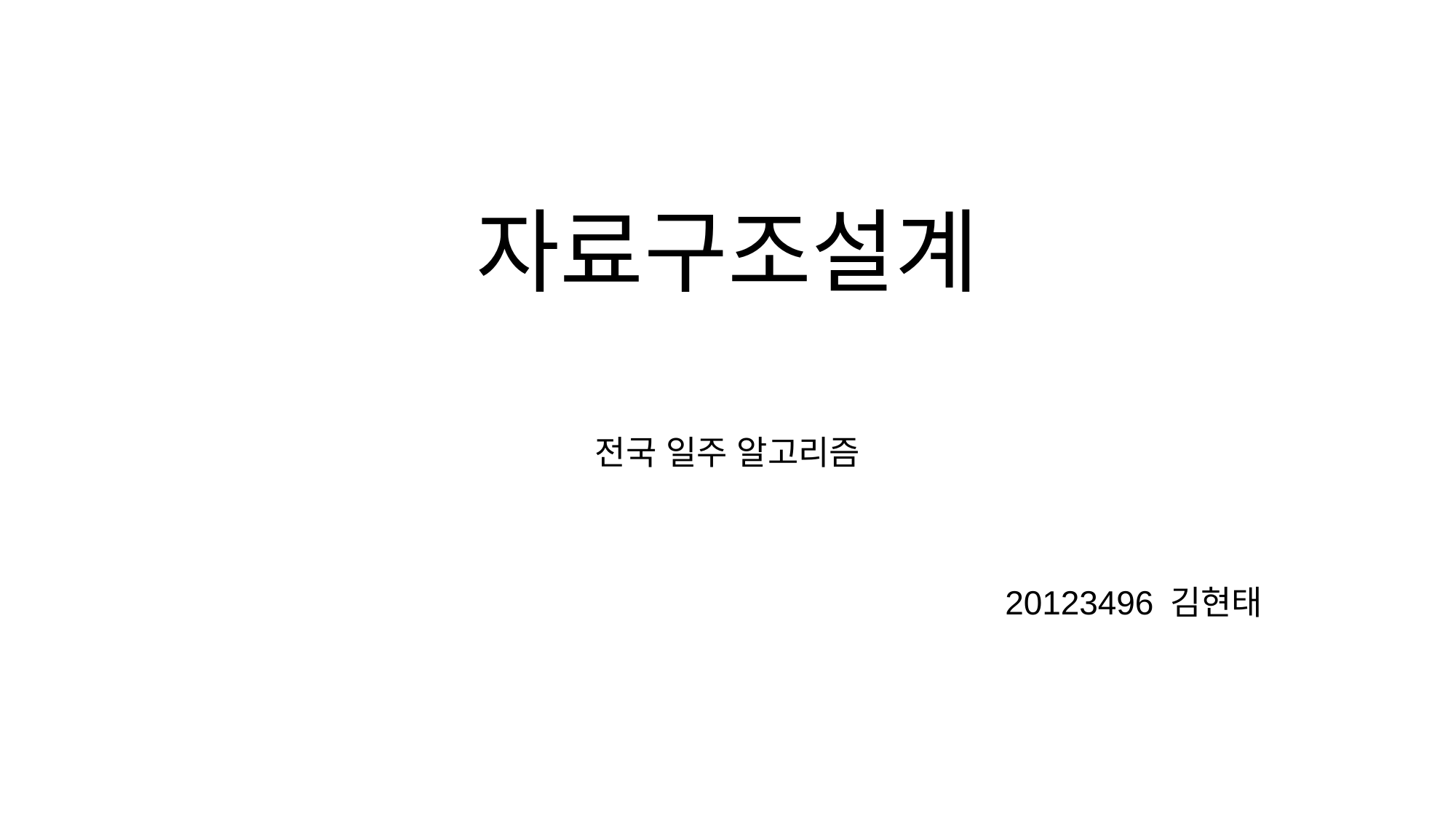

# 자료구조설계
전국 일주 알고리즘

20123496 김현태